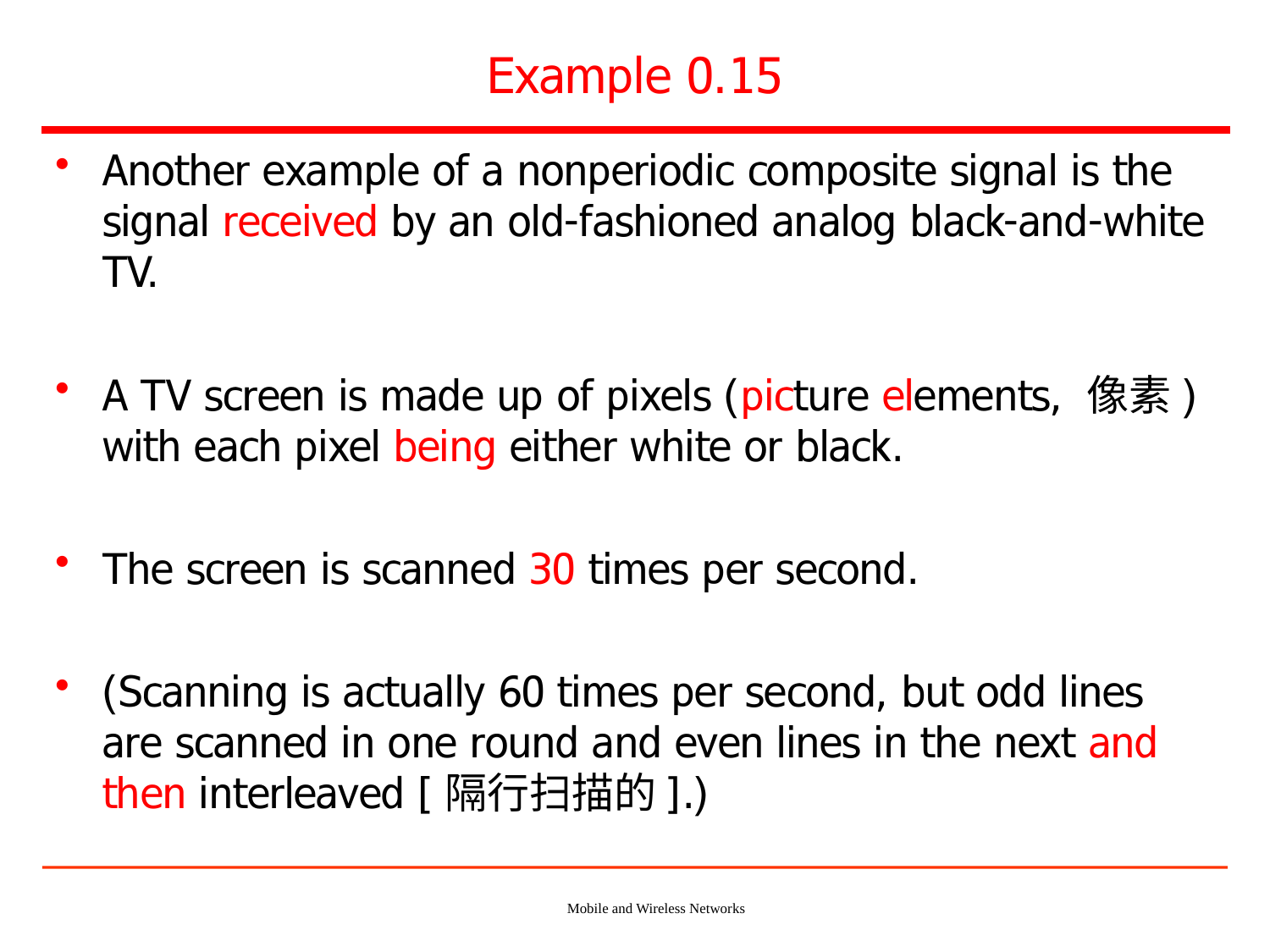

# Example 0.15
Another example of a nonperiodic composite signal is the signal received by an old-fashioned analog black-and-white TV.

A TV screen is made up of pixels (picture elements, 像素) with each pixel being either white or black.

The screen is scanned 30 times per second.

(Scanning is actually 60 times per second, but odd lines are scanned in one round and even lines in the next and then interleaved [隔行扫描的].)

Mobile and Wireless Networks